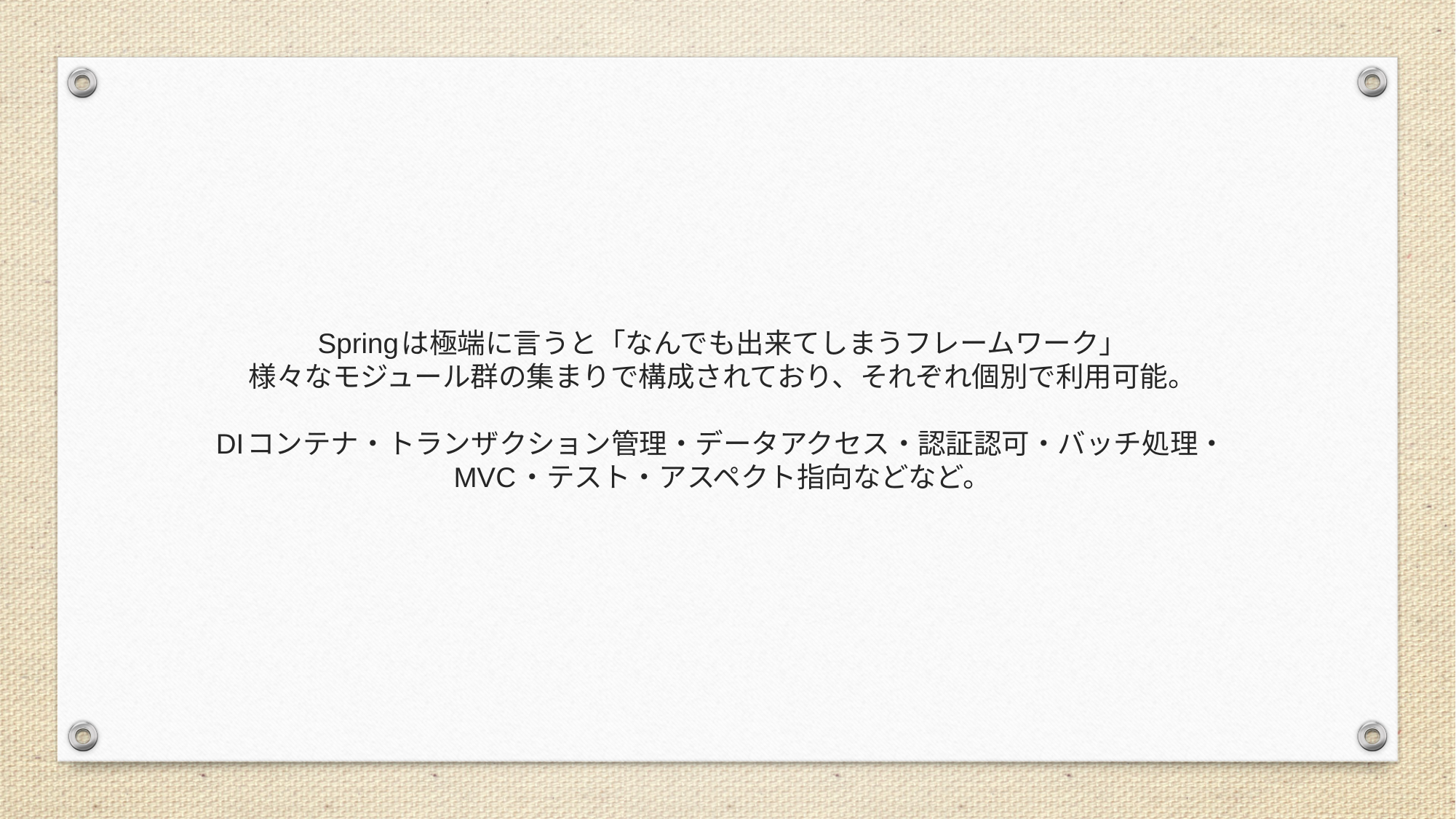

Springは極端に言うと「なんでも出来てしまうフレームワーク」
様々なモジュール群の集まりで構成されており、それぞれ個別で利用可能。
DIコンテナ・トランザクション管理・データアクセス・認証認可・バッチ処理・MVC・テスト・アスペクト指向などなど。